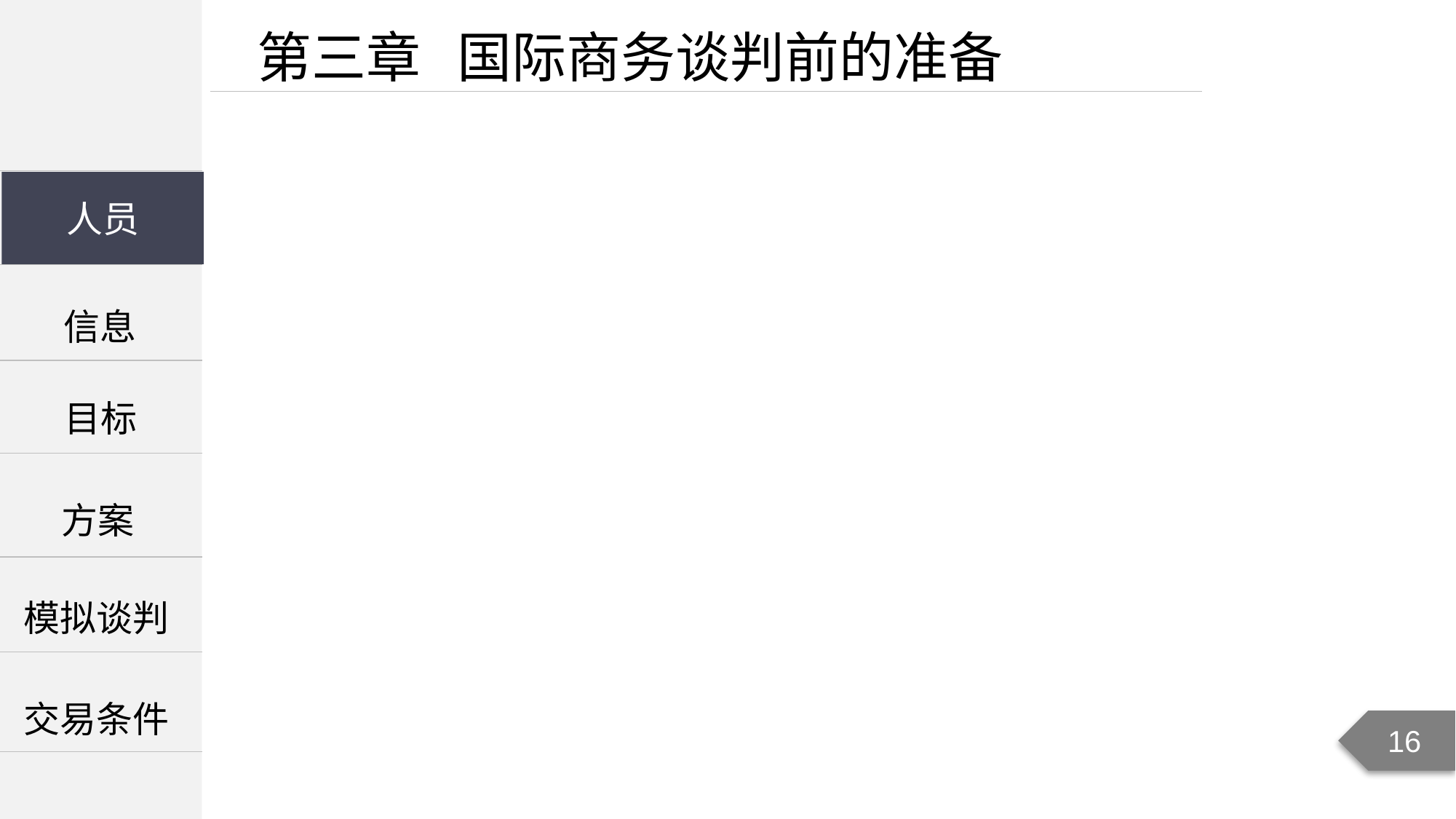

第三章   国际商务谈判前的准备
|  |
| --- |
|  |
|  |
人员

人员
信息
目标
方案
模拟谈判
交易条件
16